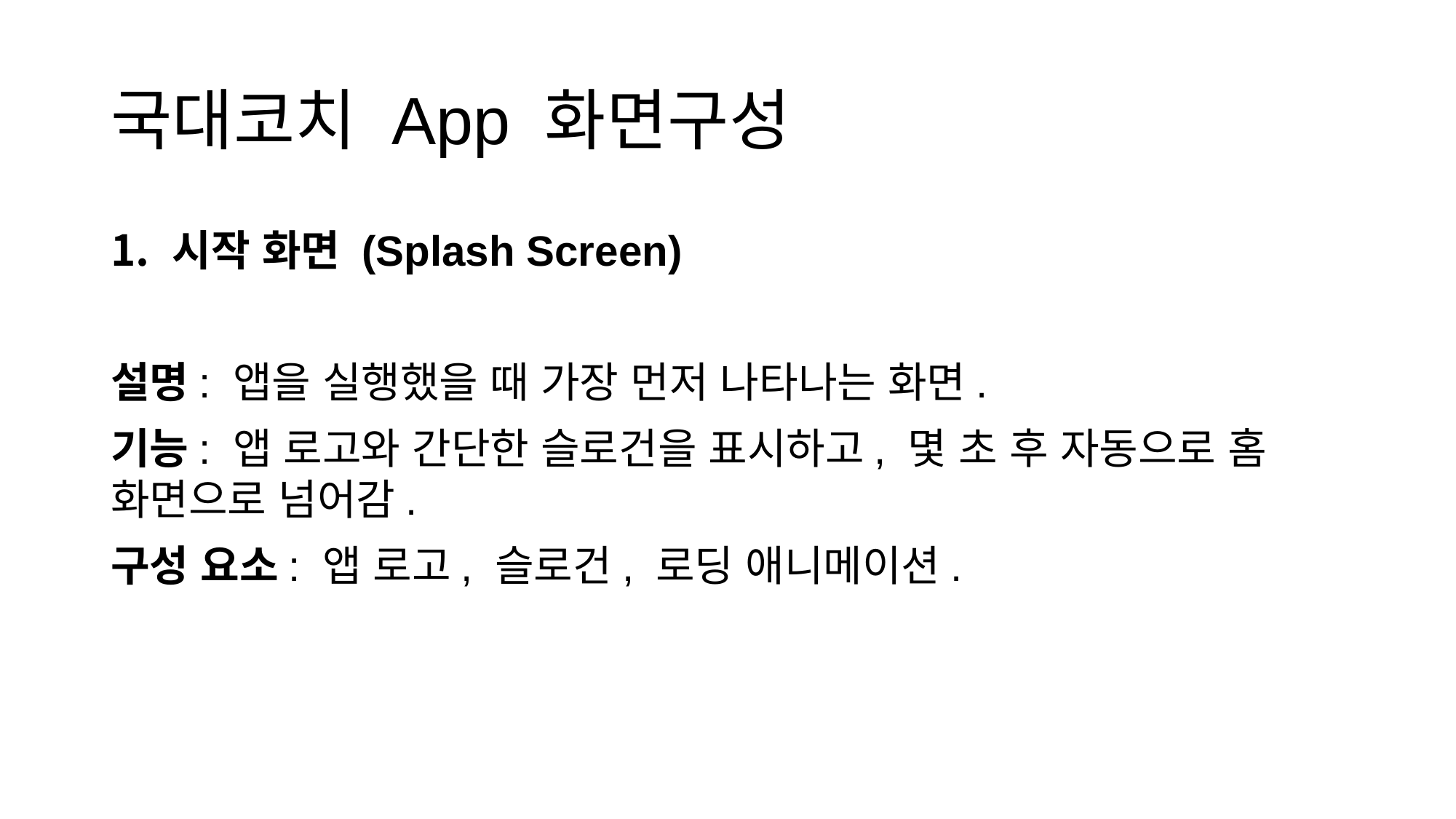

# 국대코치 App 화면구성
시작 화면 (Splash Screen)

설명: 앱을 실행했을 때 가장 먼저 나타나는 화면.
기능: 앱 로고와 간단한 슬로건을 표시하고, 몇 초 후 자동으로 홈 화면으로 넘어감.
구성 요소: 앱 로고, 슬로건, 로딩 애니메이션.